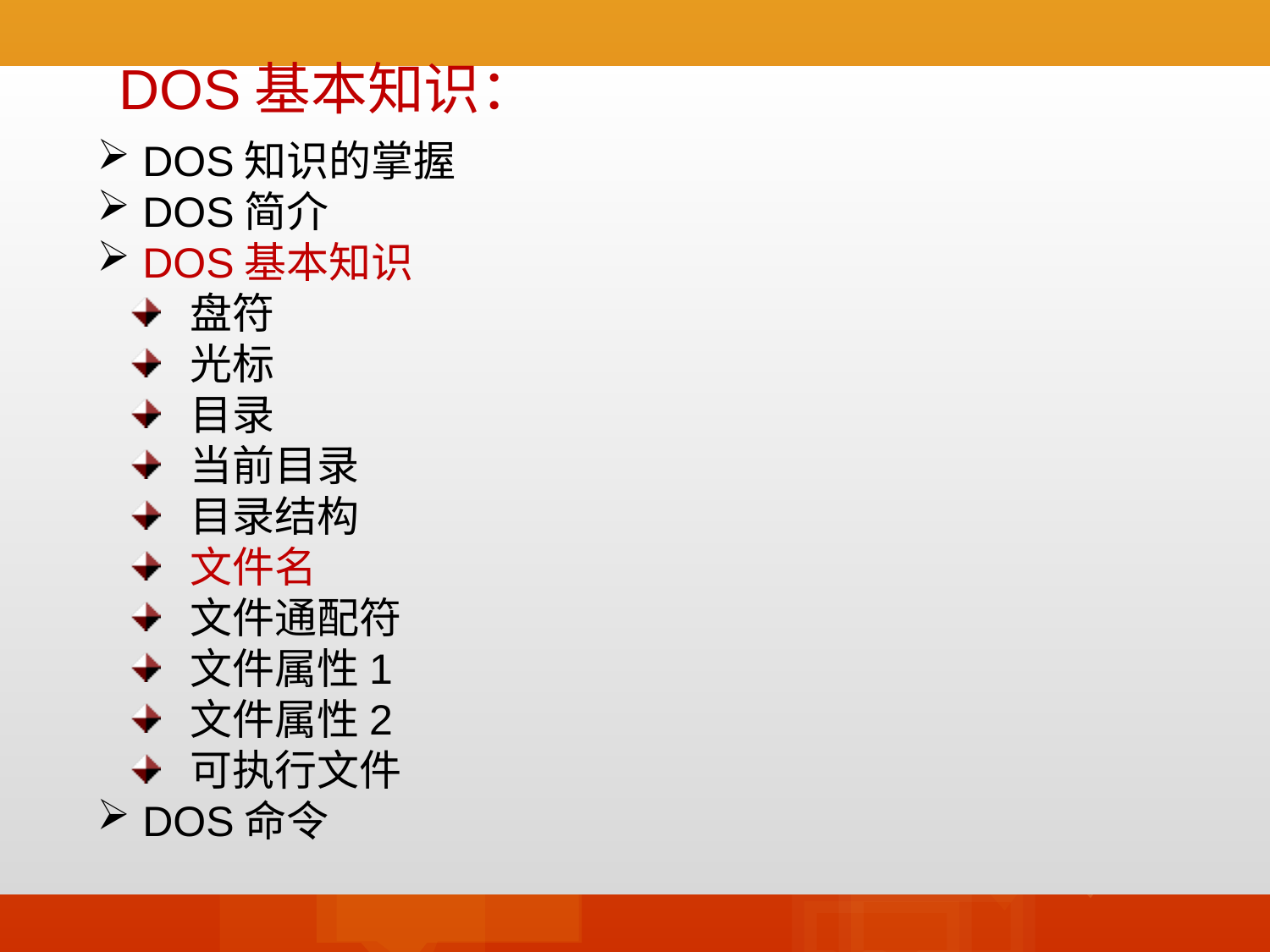

DOS基本知识：

 DOS知识的掌握
 DOS简介
 DOS基本知识
  盘符
  光标
  目录
  当前目录
  目录结构
  文件名
  文件通配符
  文件属性1
  文件属性2
  可执行文件
 DOS命令